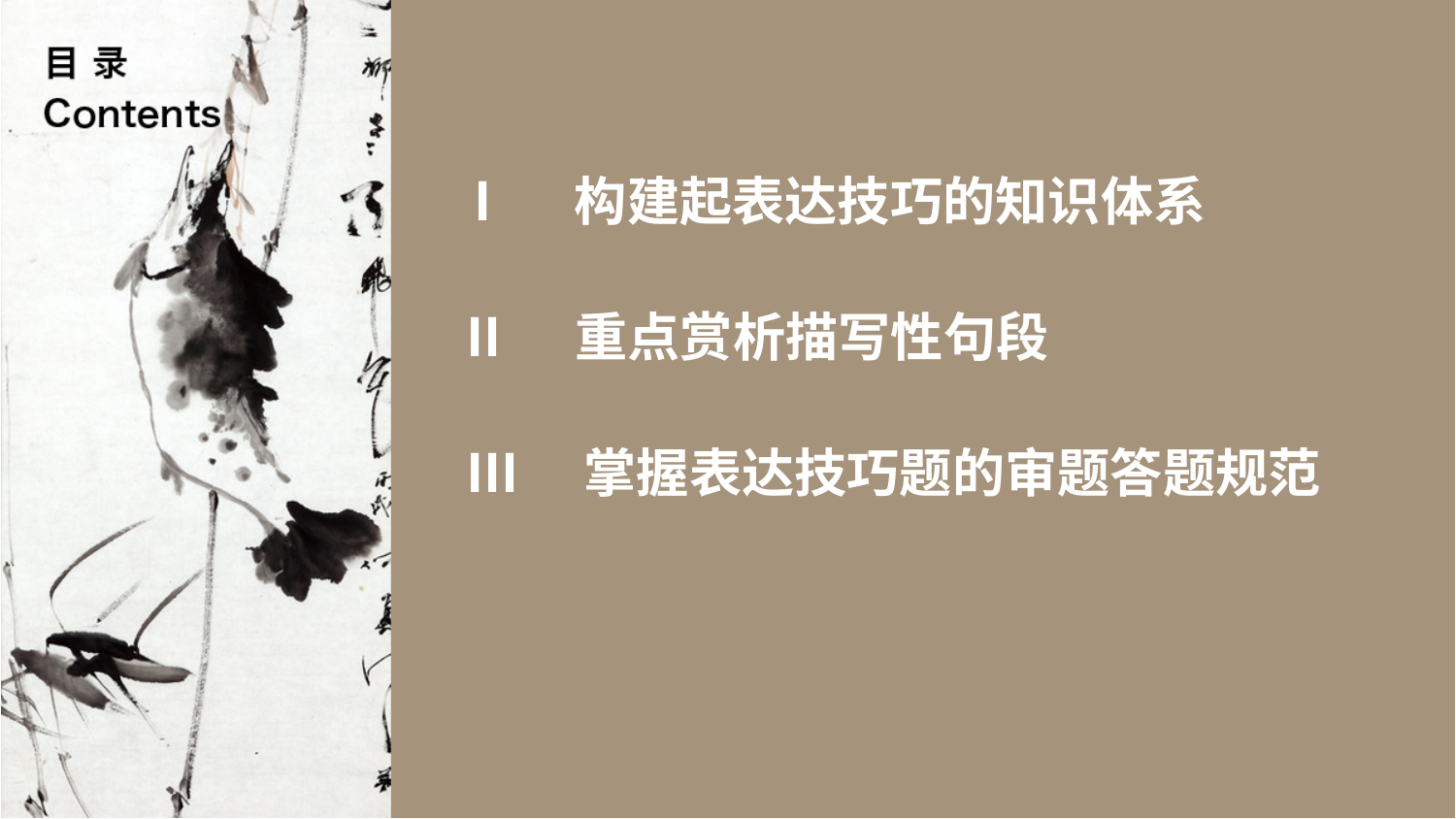

Ⅰ　构建起表达技巧的知识体系
Ⅱ　重点赏析描写性句段
Ⅲ　掌握表达技巧题的审题答题规范